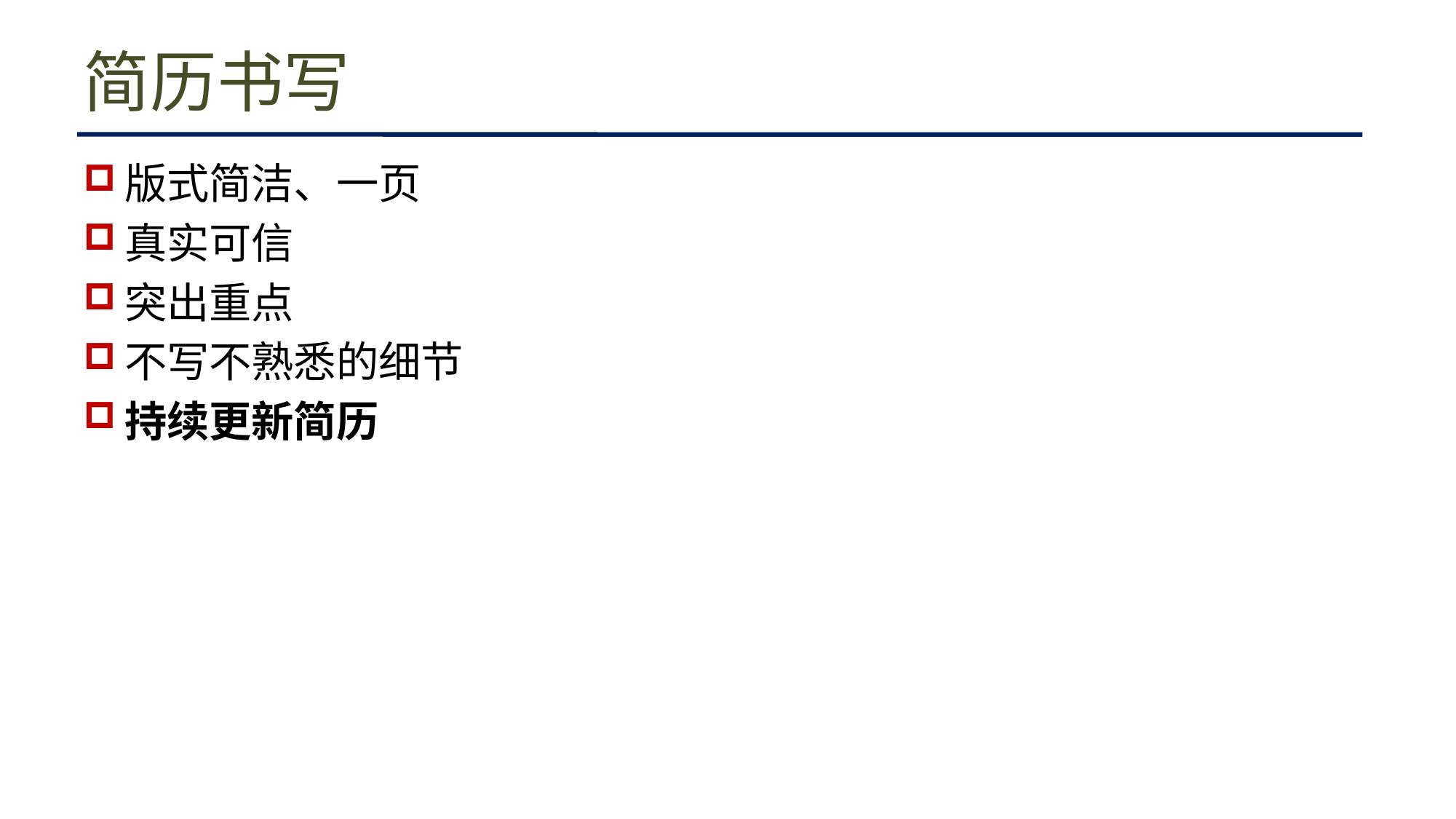

# 简历书写
版式简洁、一页
真实可信
突出重点
不写不熟悉的细节
持续更新简历